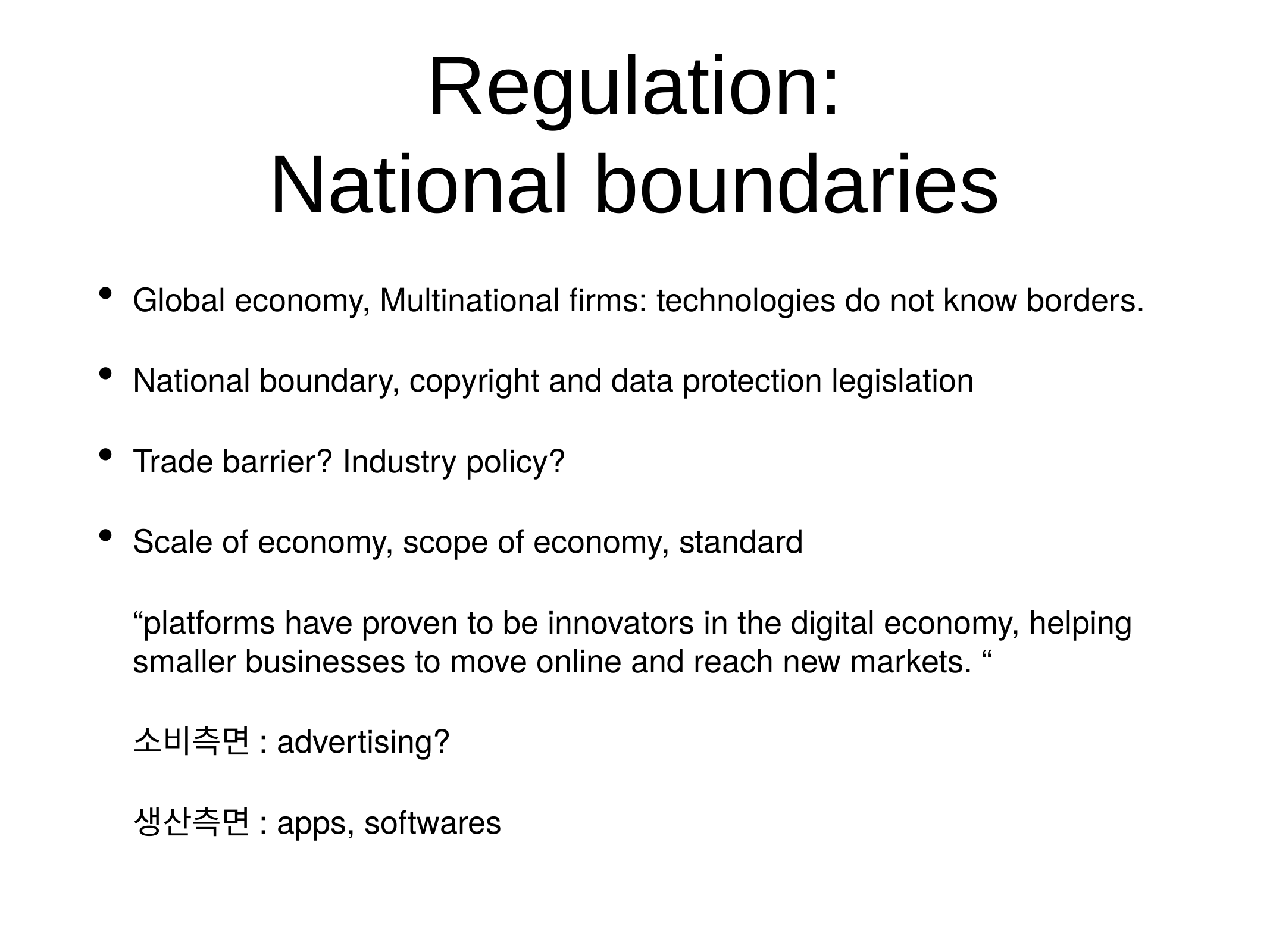

# Regulation:
National boundaries
Global economy, Multinational firms: technologies do not know borders.
National boundary, copyright and data protection legislation
Trade barrier? Industry policy?
Scale of economy, scope of economy, standard
“platforms have proven to be innovators in the digital economy, helping smaller businesses to move online and reach new markets. “
소비측면: advertising?
생산측면: apps, softwares